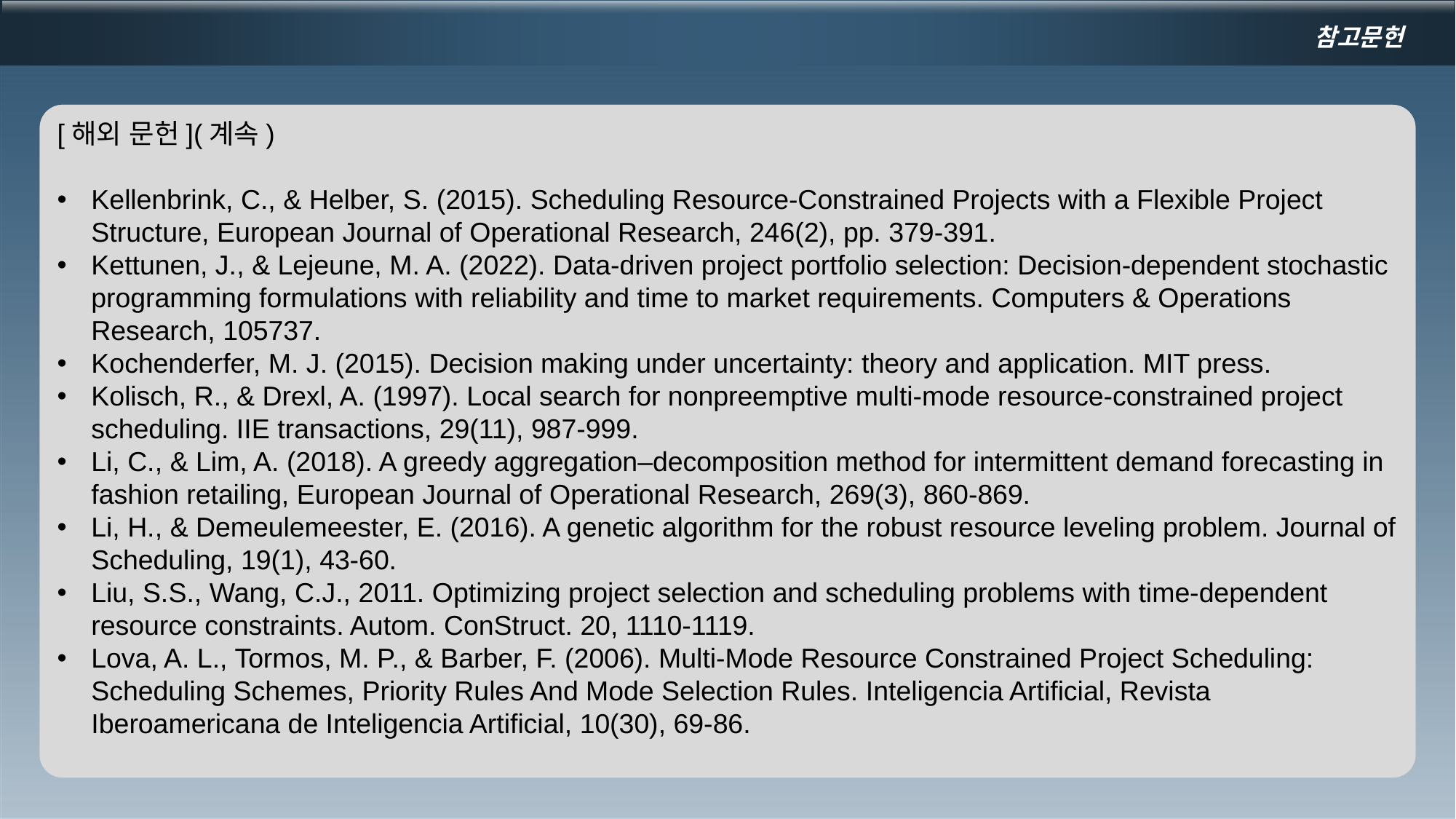

참고문헌
[해외 문헌](계속)

Kellenbrink, C., & Helber, S. (2015). Scheduling Resource-Constrained Projects with a Flexible Project Structure, European Journal of Operational Research, 246(2), pp. 379-391.
Kettunen, J., & Lejeune, M. A. (2022). Data-driven project portfolio selection: Decision-dependent stochastic programming formulations with reliability and time to market requirements. Computers & Operations Research, 105737.
Kochenderfer, M. J. (2015). Decision making under uncertainty: theory and application. MIT press.
Kolisch, R., & Drexl, A. (1997). Local search for nonpreemptive multi-mode resource-constrained project scheduling. IIE transactions, 29(11), 987-999.
Li, C., & Lim, A. (2018). A greedy aggregation–decomposition method for intermittent demand forecasting in fashion retailing, European Journal of Operational Research, 269(3), 860-869.
Li, H., & Demeulemeester, E. (2016). A genetic algorithm for the robust resource leveling problem. Journal of Scheduling, 19(1), 43-60.
Liu, S.S., Wang, C.J., 2011. Optimizing project selection and scheduling problems with time-dependent resource constraints. Autom. ConStruct. 20, 1110-1119.
Lova, A. L., Tormos, M. P., & Barber, F. (2006). Multi-Mode Resource Constrained Project Scheduling: Scheduling Schemes, Priority Rules And Mode Selection Rules. Inteligencia Artificial, Revista Iberoamericana de Inteligencia Artificial, 10(30), 69-86.